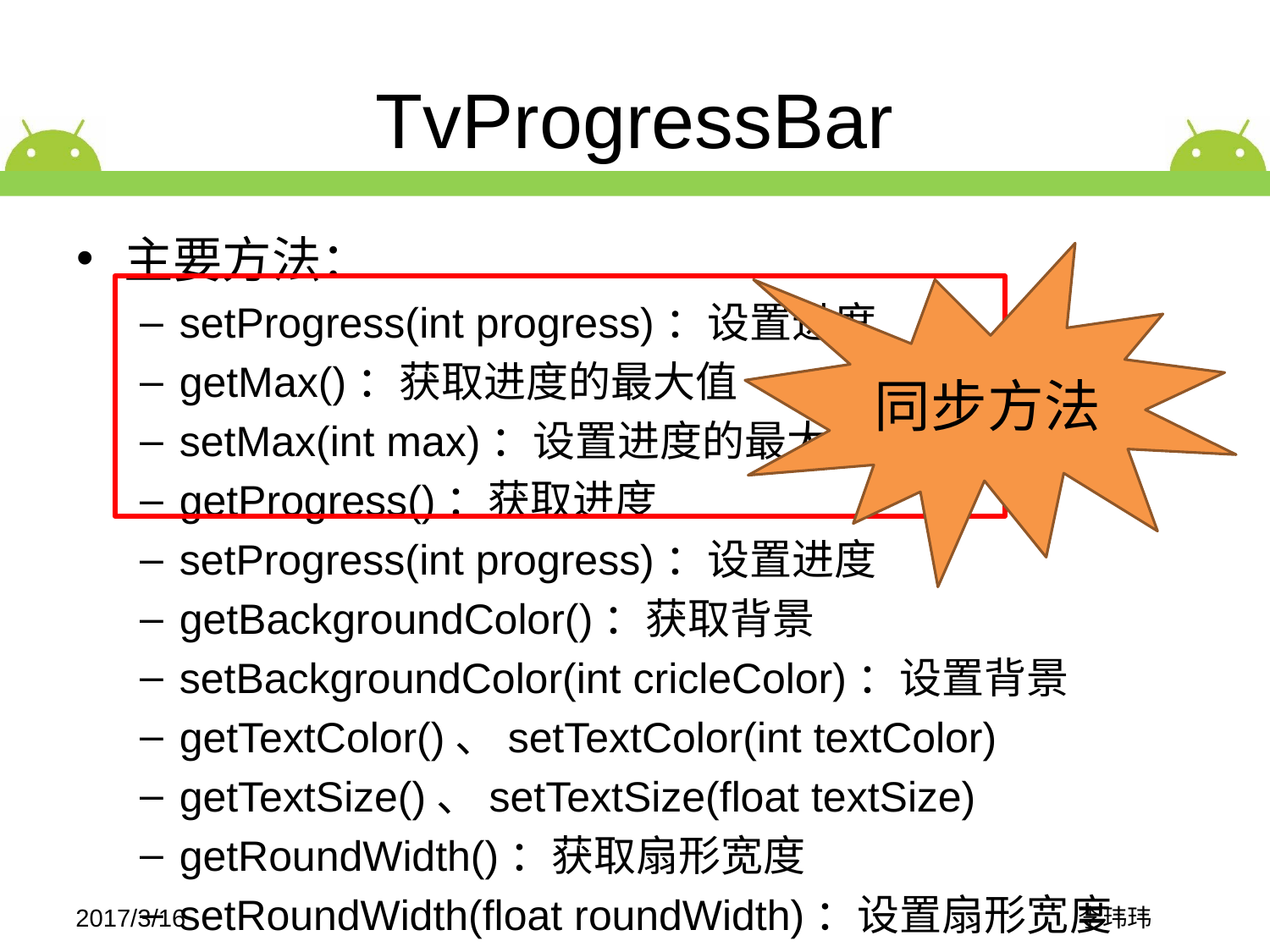

# TvProgressBar
主要方法：
setProgress(int progress)：设置进度
getMax()：获取进度的最大值
setMax(int max)：设置进度的最大值
getProgress()：获取进度
setProgress(int progress)：设置进度
getBackgroundColor()：获取背景
setBackgroundColor(int cricleColor)：设置背景
getTextColor()、setTextColor(int textColor)
getTextSize()、setTextSize(float textSize)
getRoundWidth()：获取扇形宽度
setRoundWidth(float roundWidth)：设置扇形宽度

同步方法